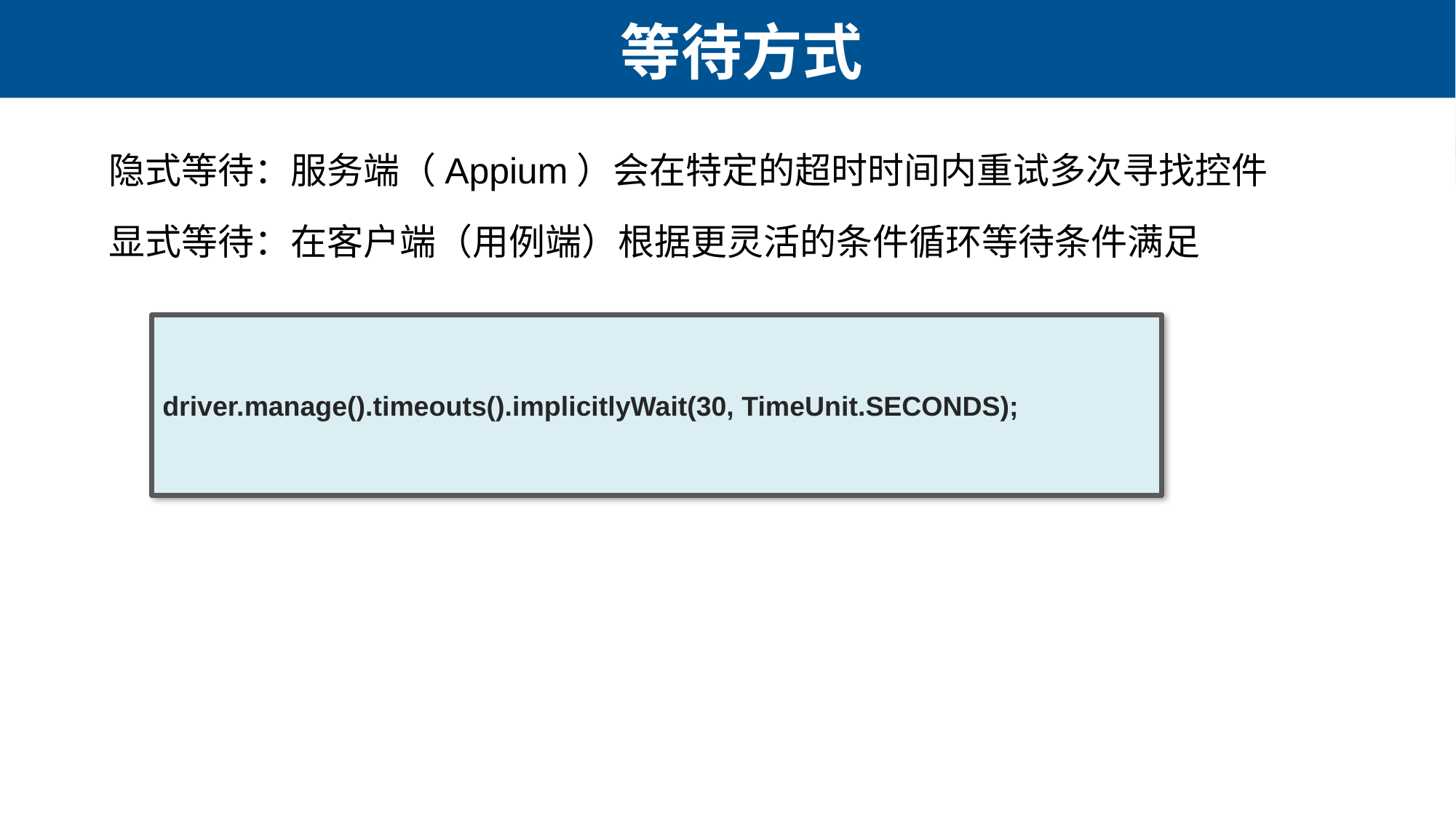

# 等待方式
隐式等待：服务端（Appium）会在特定的超时时间内重试多次寻找控件
显式等待：在客户端（用例端）根据更灵活的条件循环等待条件满足
driver.manage().timeouts().implicitlyWait(30, TimeUnit.SECONDS);